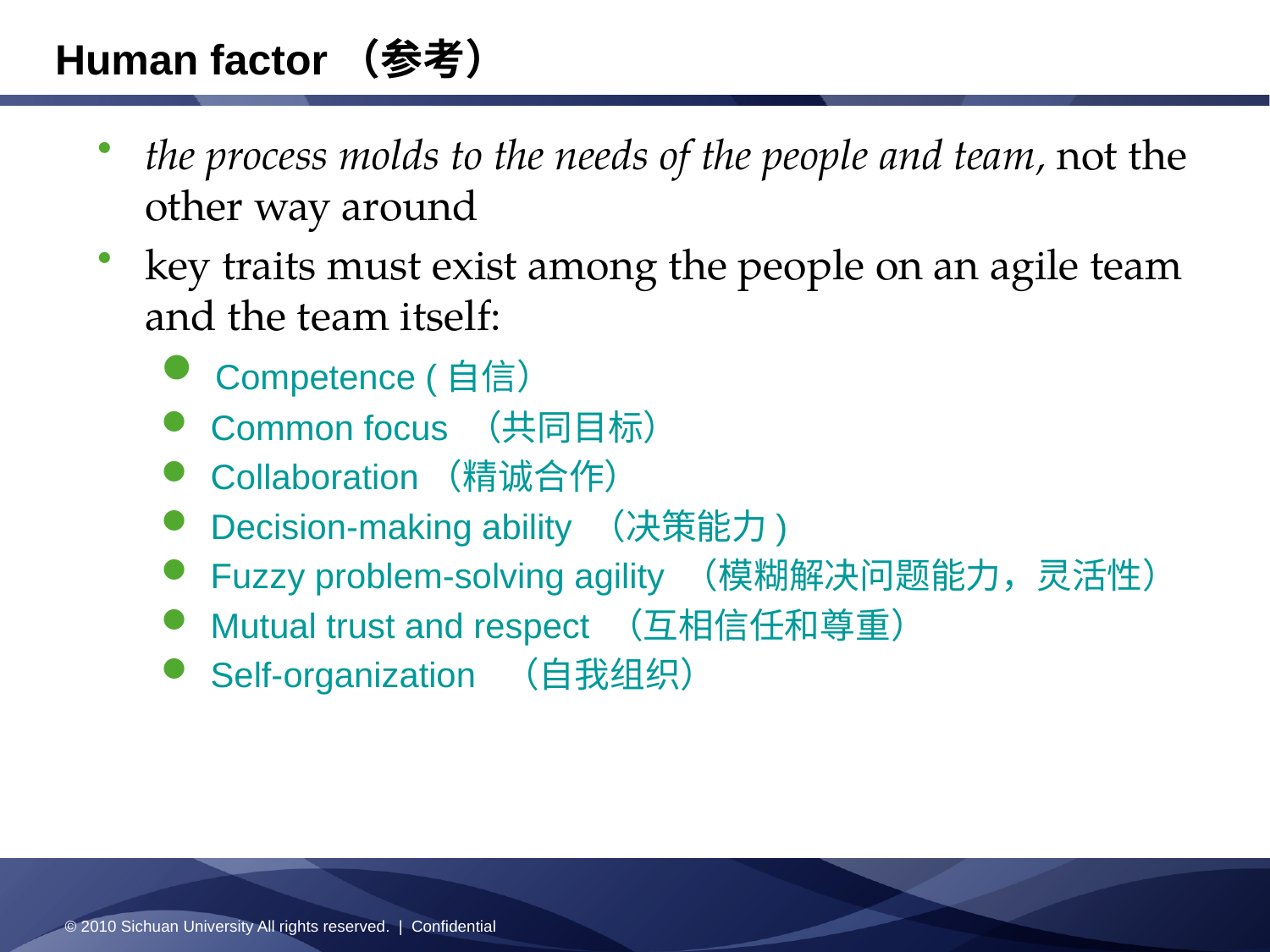

Human factor（参考）
the process molds to the needs of the people and team, not the other way around
key traits must exist among the people on an agile team and the team itself:
 Competence (自信）
 Common focus （共同目标）
 Collaboration（精诚合作）
 Decision-making ability （决策能力)
 Fuzzy problem-solving agility （模糊解决问题能力，灵活性）
 Mutual trust and respect （互相信任和尊重）
 Self-organization  （自我组织）

© 2010 Sichuan University All rights reserved.  |  Confidential